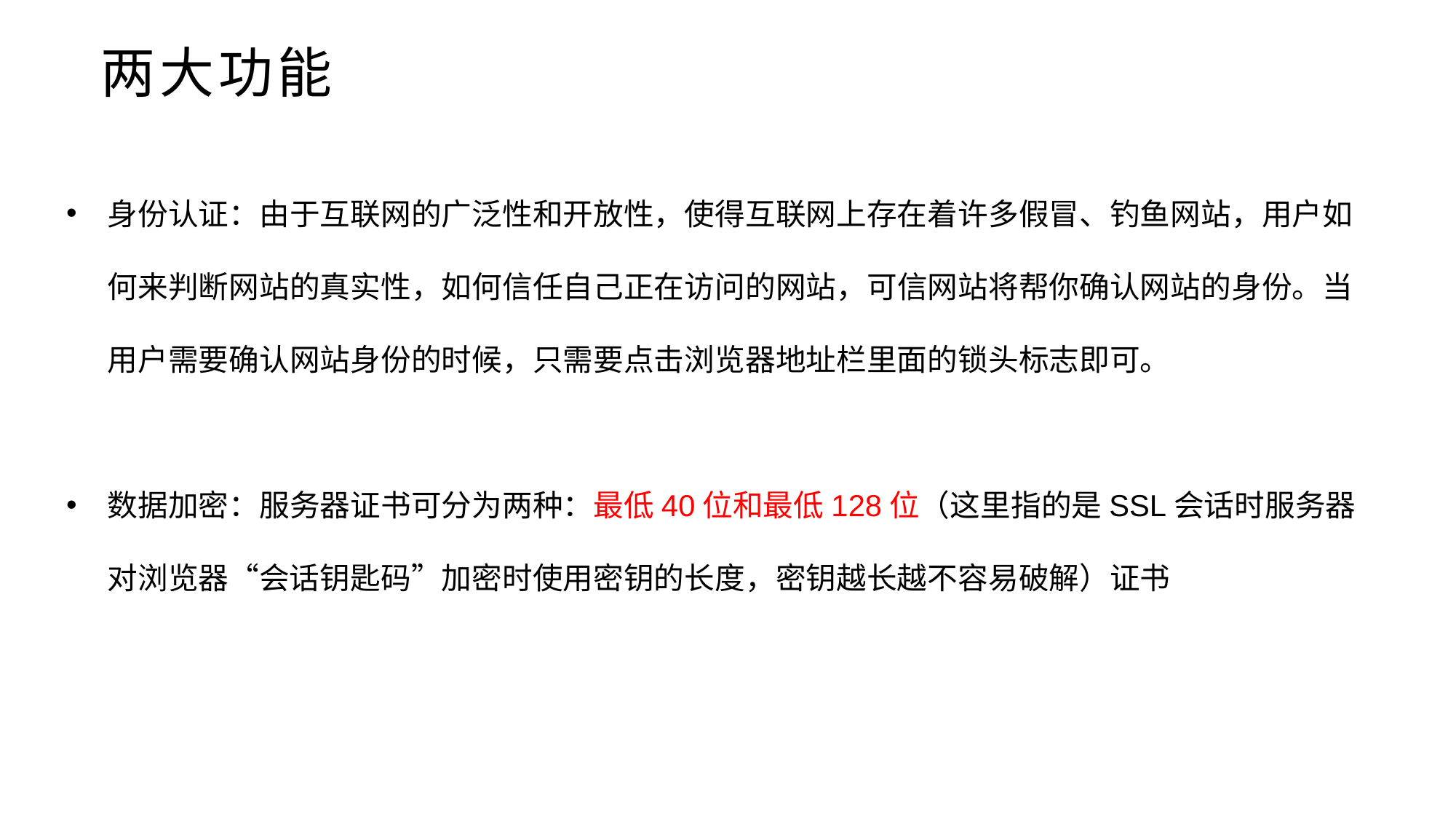

两大功能
身份认证：由于互联网的广泛性和开放性，使得互联网上存在着许多假冒、钓鱼网站，用户如何来判断网站的真实性，如何信任自己正在访问的网站，可信网站将帮你确认网站的身份。当用户需要确认网站身份的时候，只需要点击浏览器地址栏里面的锁头标志即可。

数据加密：服务器证书可分为两种：最低40位和最低128位（这里指的是SSL会话时服务器对浏览器“会话钥匙码”加密时使用密钥的长度，密钥越长越不容易破解）证书